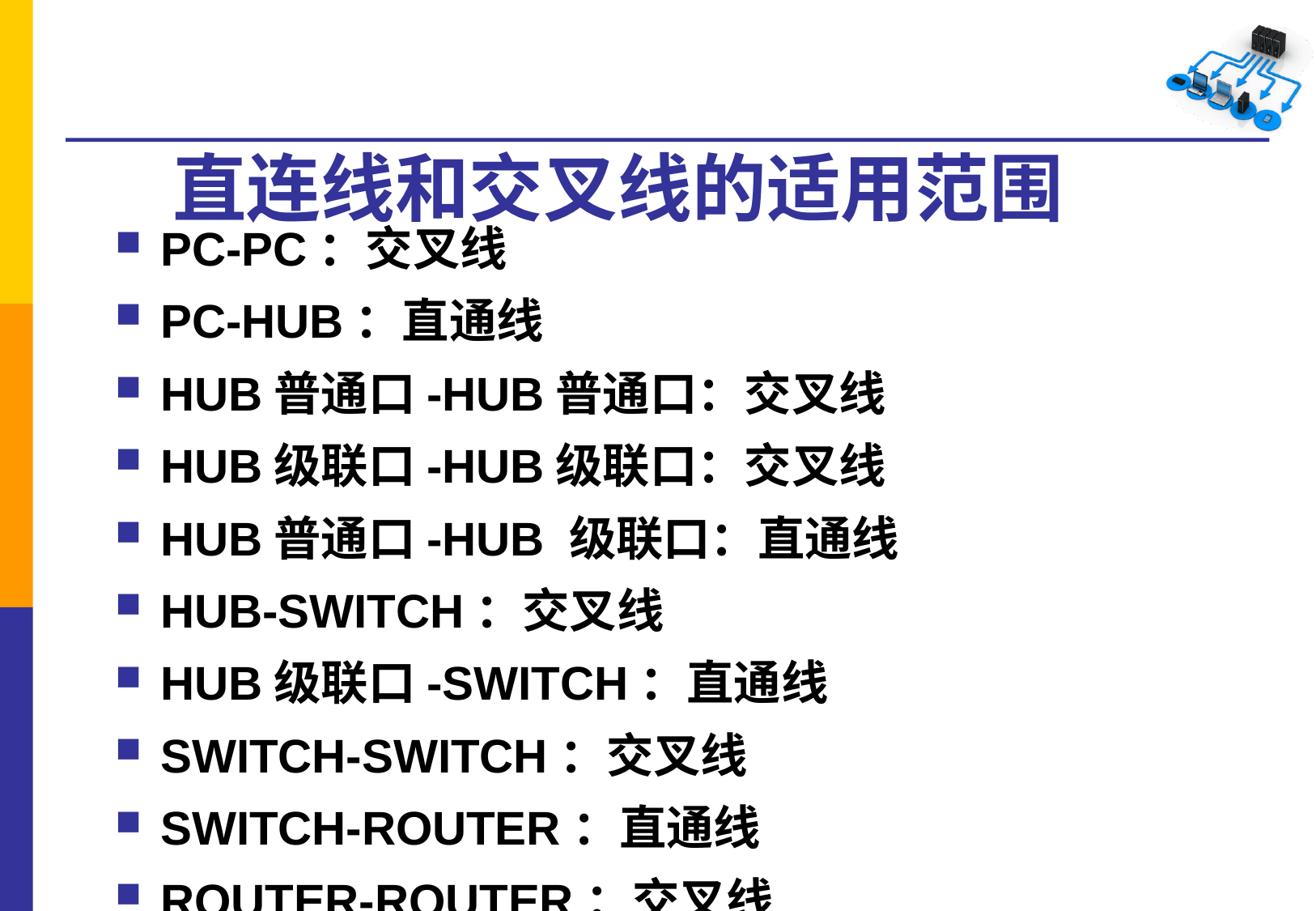

# 直连线和交叉线的适用范围
PC-PC：交叉线
PC-HUB：直通线
HUB普通口-HUB普通口：交叉线
HUB级联口-HUB级联口：交叉线
HUB普通口-HUB 级联口：直通线
HUB-SWITCH：交叉线
HUB级联口-SWITCH：直通线
SWITCH-SWITCH：交叉线
SWITCH-ROUTER：直通线
ROUTER-ROUTER：交叉线